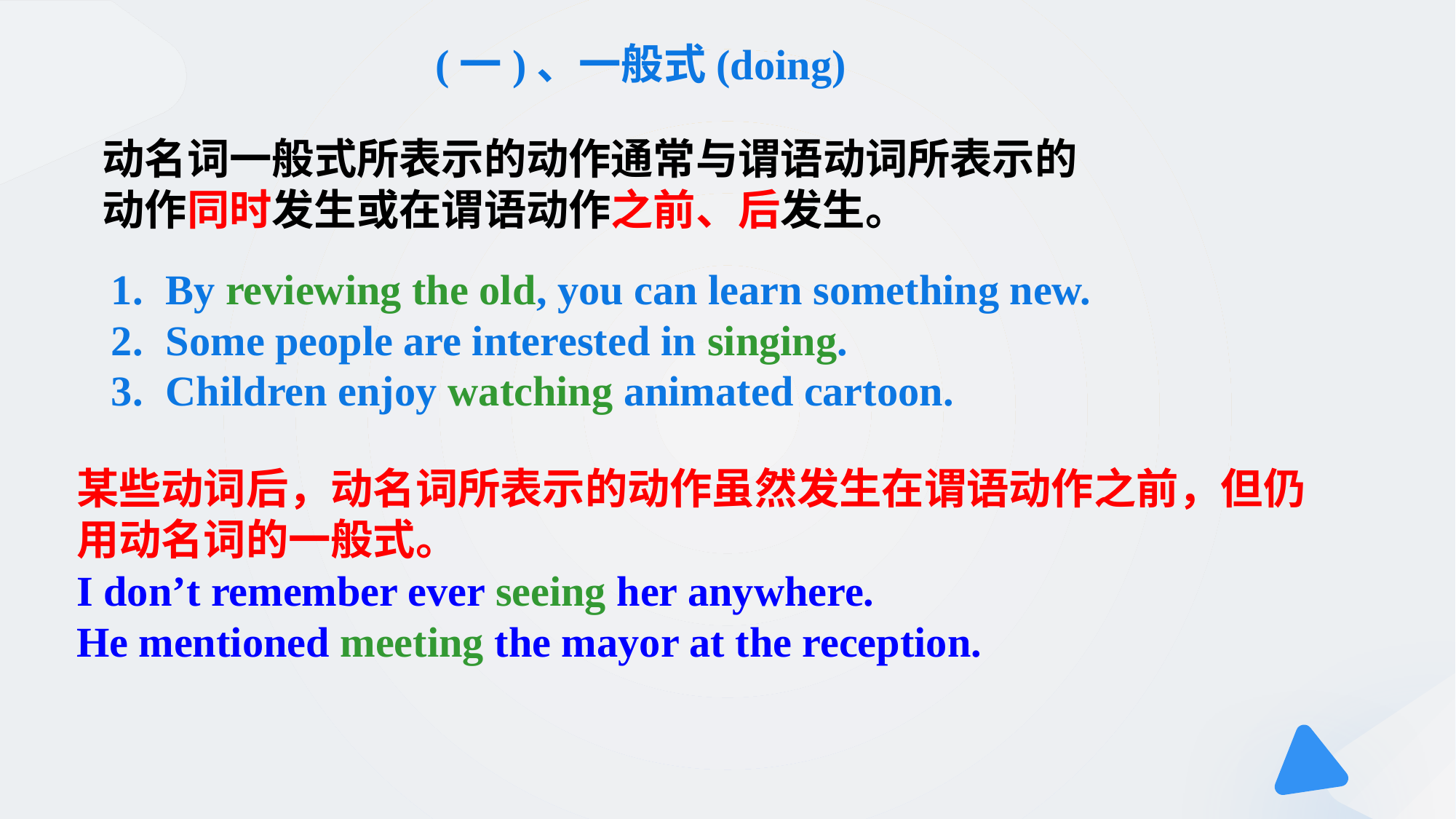

(一)、一般式(doing)
动名词一般式所表示的动作通常与谓语动词所表示的动作同时发生或在谓语动作之前、后发生。
By reviewing the old, you can learn something new.
Some people are interested in singing.
Children enjoy watching animated cartoon.
某些动词后，动名词所表示的动作虽然发生在谓语动作之前，但仍用动名词的一般式。
I don’t remember ever seeing her anywhere.
He mentioned meeting the mayor at the reception.